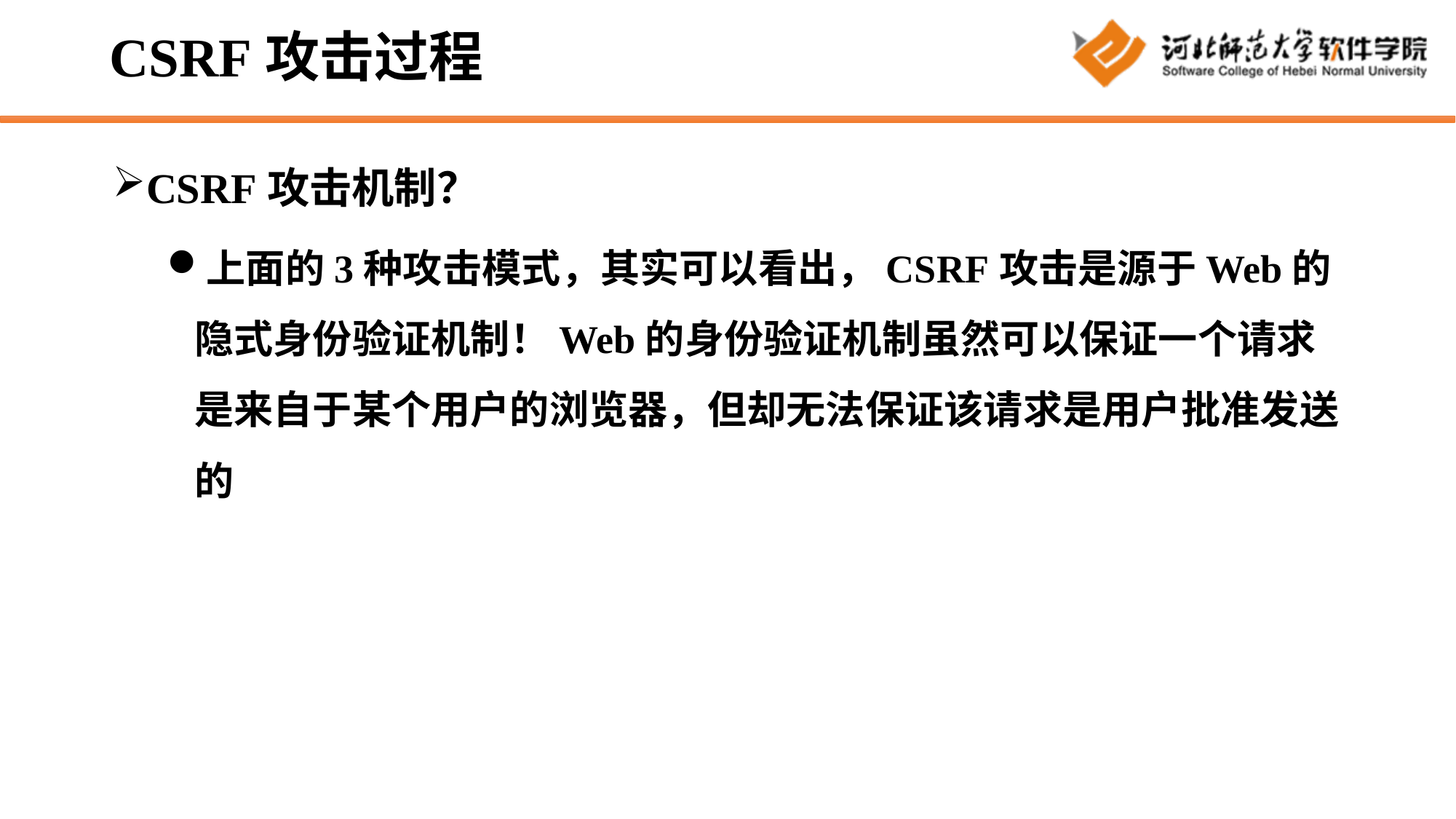

# CSRF攻击过程
CSRF攻击机制？
上面的3种攻击模式，其实可以看出，CSRF攻击是源于Web的隐式身份验证机制！Web的身份验证机制虽然可以保证一个请求是来自于某个用户的浏览器，但却无法保证该请求是用户批准发送的